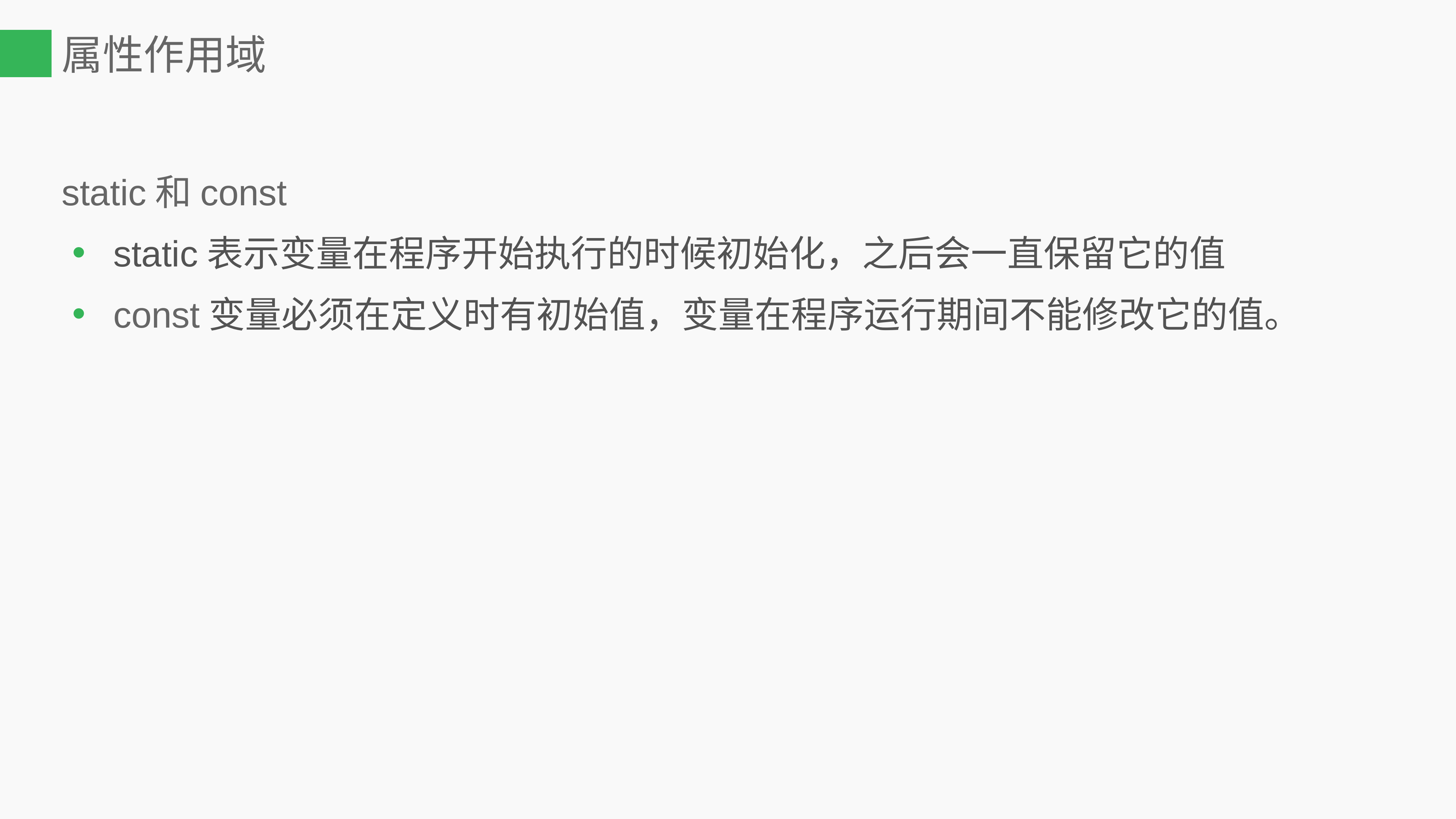

# 属性作用域
static和const
static表示变量在程序开始执行的时候初始化，之后会一直保留它的值
const变量必须在定义时有初始值，变量在程序运行期间不能修改它的值。